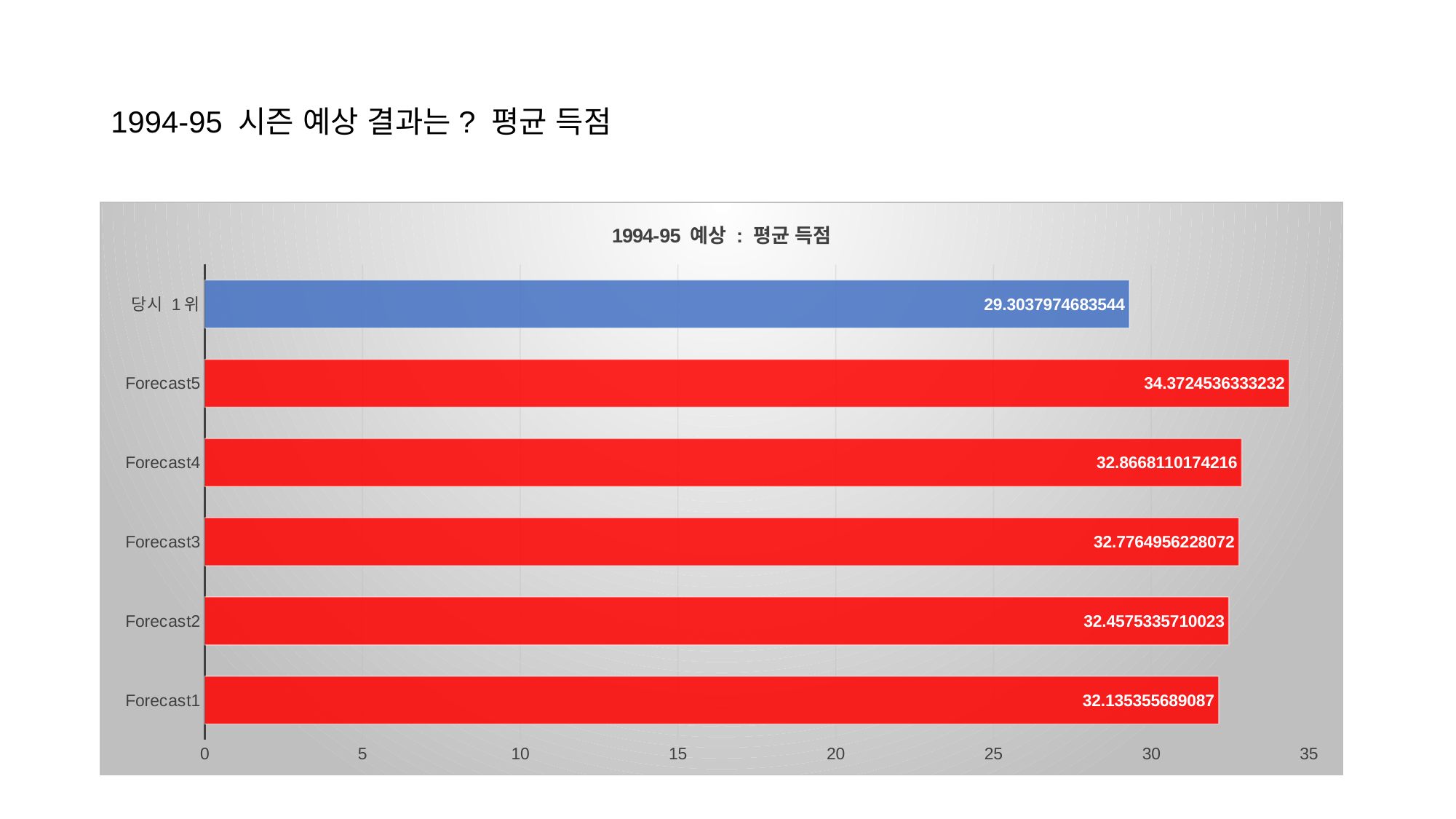

# 1994-95 시즌 예상 결과는? 평균 득점

### Chart: 1994-95 예상 : 평균 득점

| Category | Avg Points |
|---|---|
| Forecast1 | 32.13535568908704 |
| Forecast2 | 32.4575335710023 |
| Forecast3 | 32.776495622807204 |
| Forecast4 | 32.866811017421625 |
| Forecast5 | 34.3724536333232 |
| 당시 1위 | 29.303797468354432 |